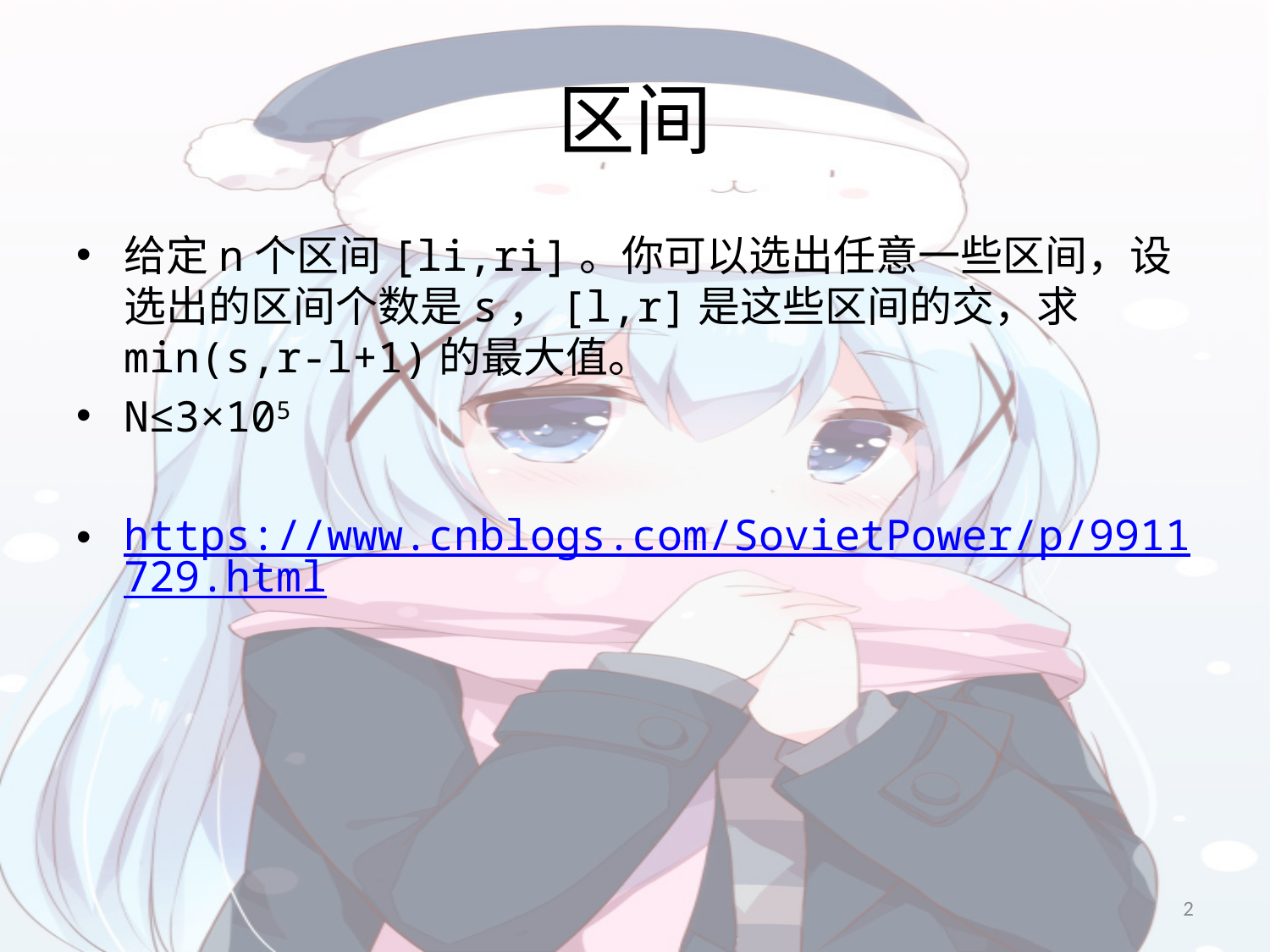

# 区间
给定n个区间[li,ri]。你可以选出任意一些区间，设选出的区间个数是s，[l,r]是这些区间的交，求min(s,r-l+1)的最大值。
N≤3×105

https://www.cnblogs.com/SovietPower/p/9911729.html

2